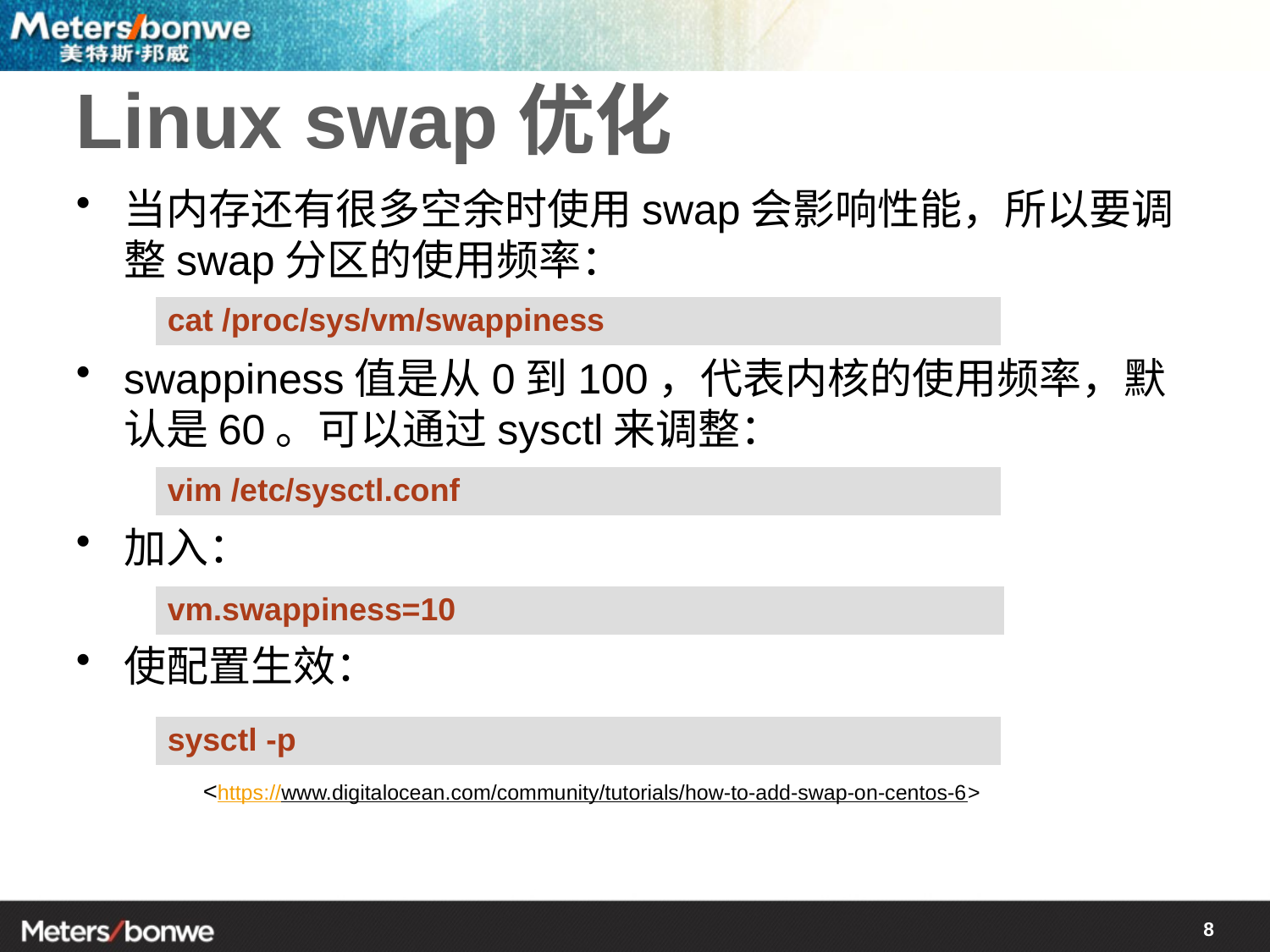

# Linux swap优化
当内存还有很多空余时使用swap会影响性能，所以要调整swap分区的使用频率：

swappiness值是从0到100，代表内核的使用频率，默认是60。可以通过sysctl来调整：

加入：

使配置生效：

	<https://www.digitalocean.com/community/tutorials/how-to-add-swap-on-centos-6>
| cat /proc/sys/vm/swappiness |
| --- |
| vim /etc/sysctl.conf |
| --- |
| vm.swappiness=10 |
| --- |
| sysctl -p |
| --- |